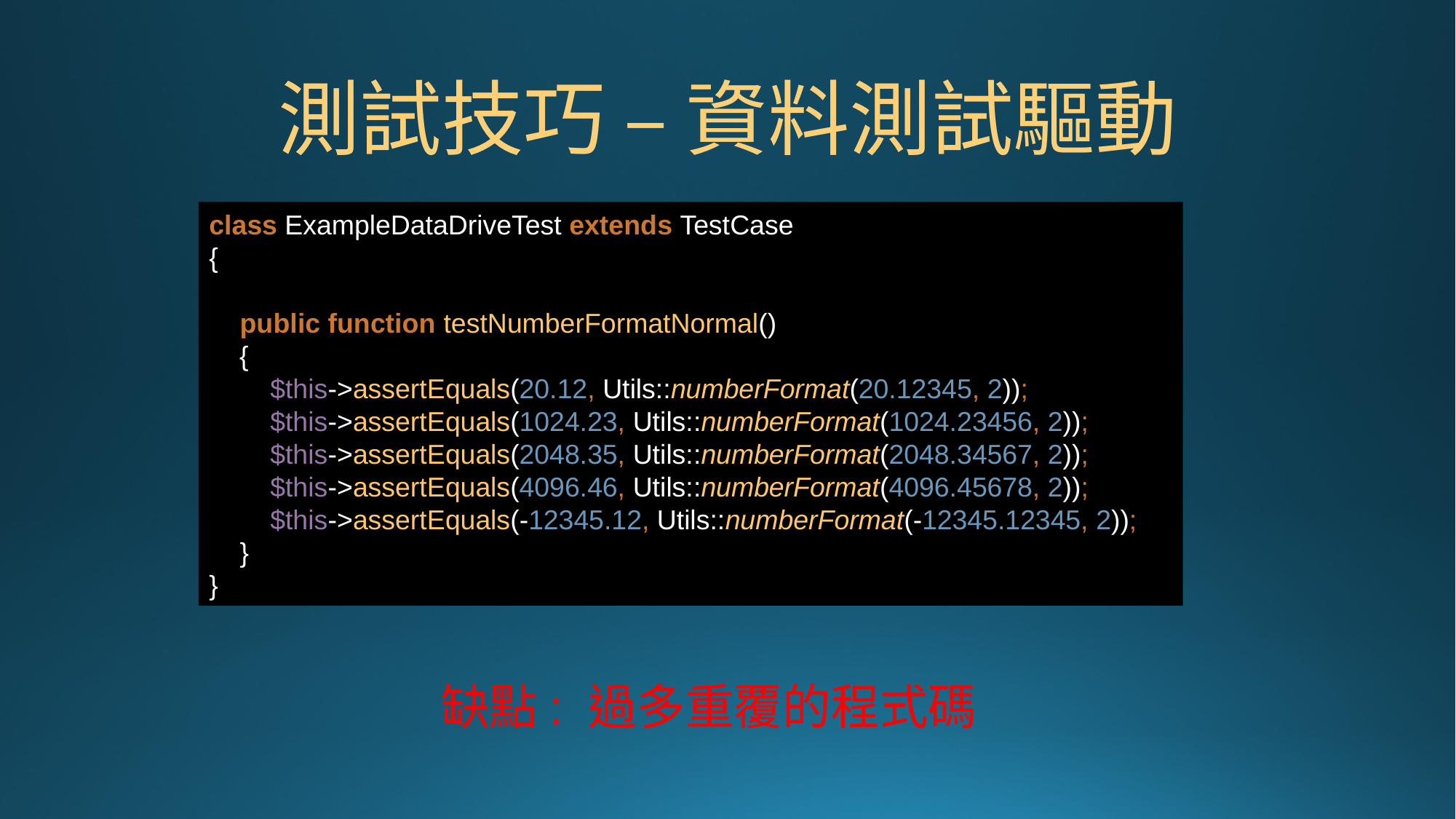

# 測試技巧 – 資料測試驅動
class ExampleDataDriveTest extends TestCase
{
    public function testNumberFormatNormal()
    {
        $this->assertEquals(20.12, Utils::numberFormat(20.12345, 2));
        $this->assertEquals(1024.23, Utils::numberFormat(1024.23456, 2));
        $this->assertEquals(2048.35, Utils::numberFormat(2048.34567, 2));
        $this->assertEquals(4096.46, Utils::numberFormat(4096.45678, 2));
        $this->assertEquals(-12345.12, Utils::numberFormat(-12345.12345, 2));
    }
}
缺點: 過多重覆的程式碼